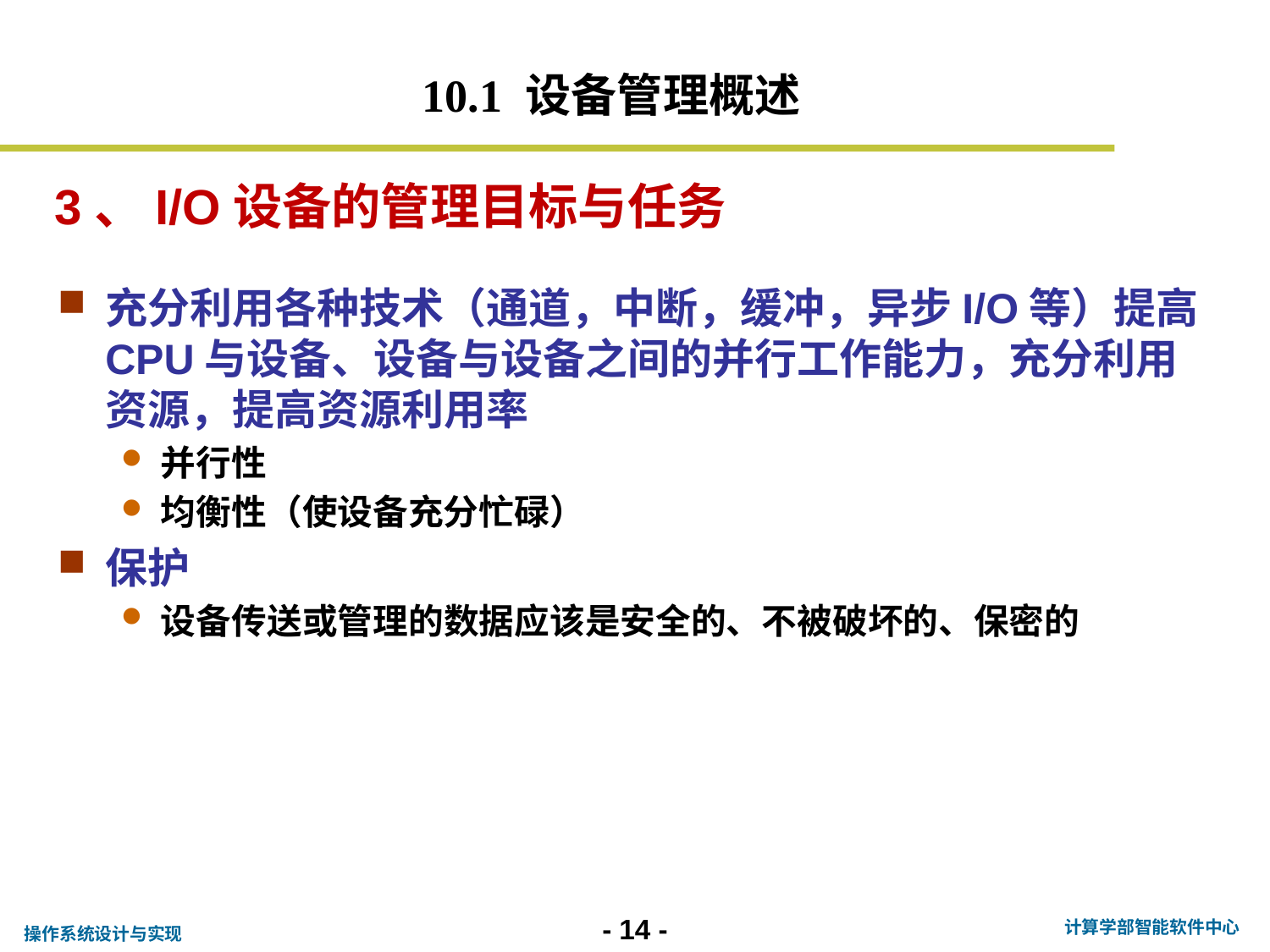

10.1 设备管理概述
3、I/O设备的管理目标与任务
充分利用各种技术（通道，中断，缓冲，异步I/O等）提高CPU与设备、设备与设备之间的并行工作能力，充分利用资源，提高资源利用率
并行性
均衡性（使设备充分忙碌）
保护
设备传送或管理的数据应该是安全的、不被破坏的、保密的